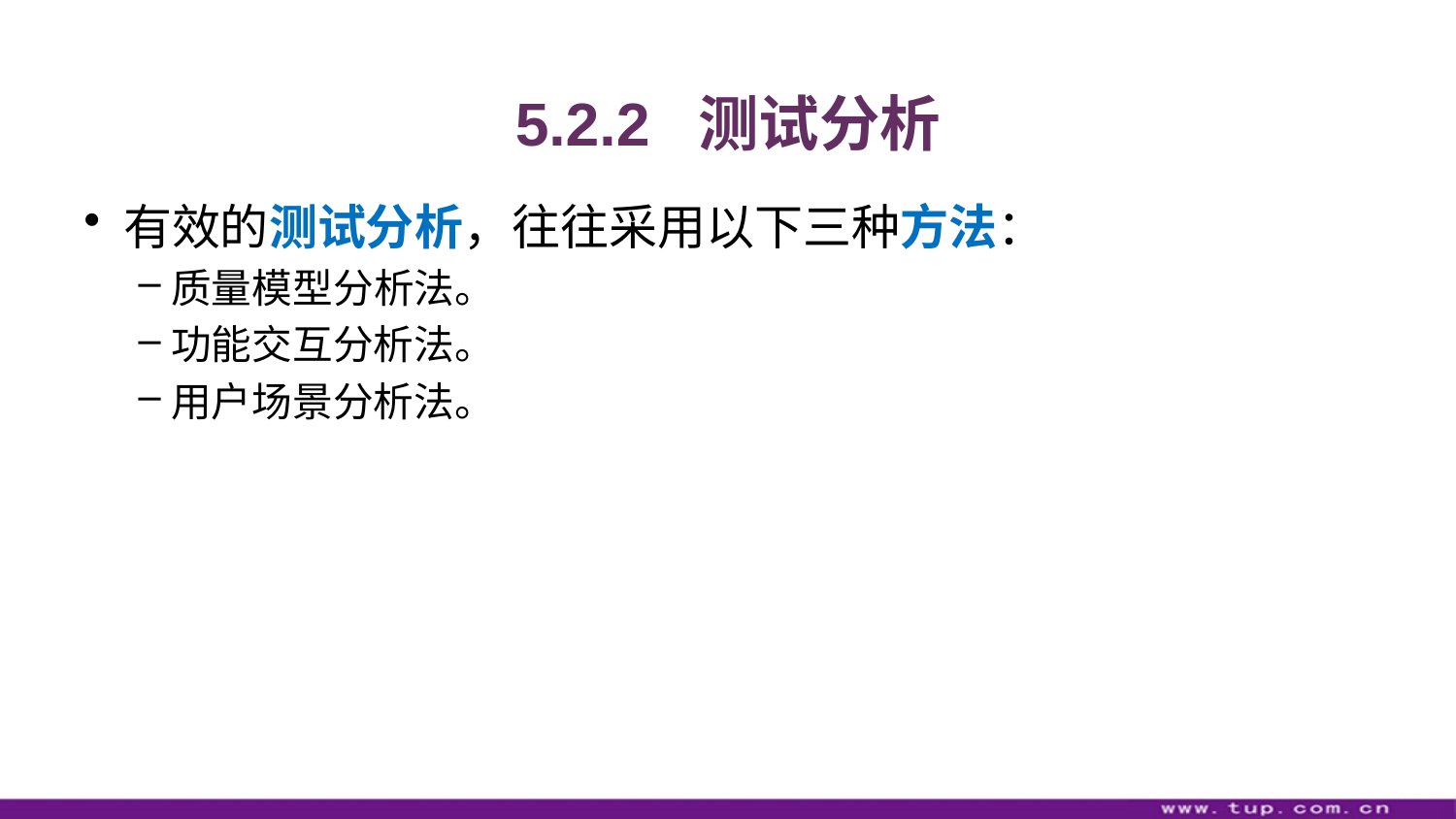

# 5.2.2  测试分析
有效的测试分析，往往采用以下三种方法：
质量模型分析法。
功能交互分析法。
用户场景分析法。